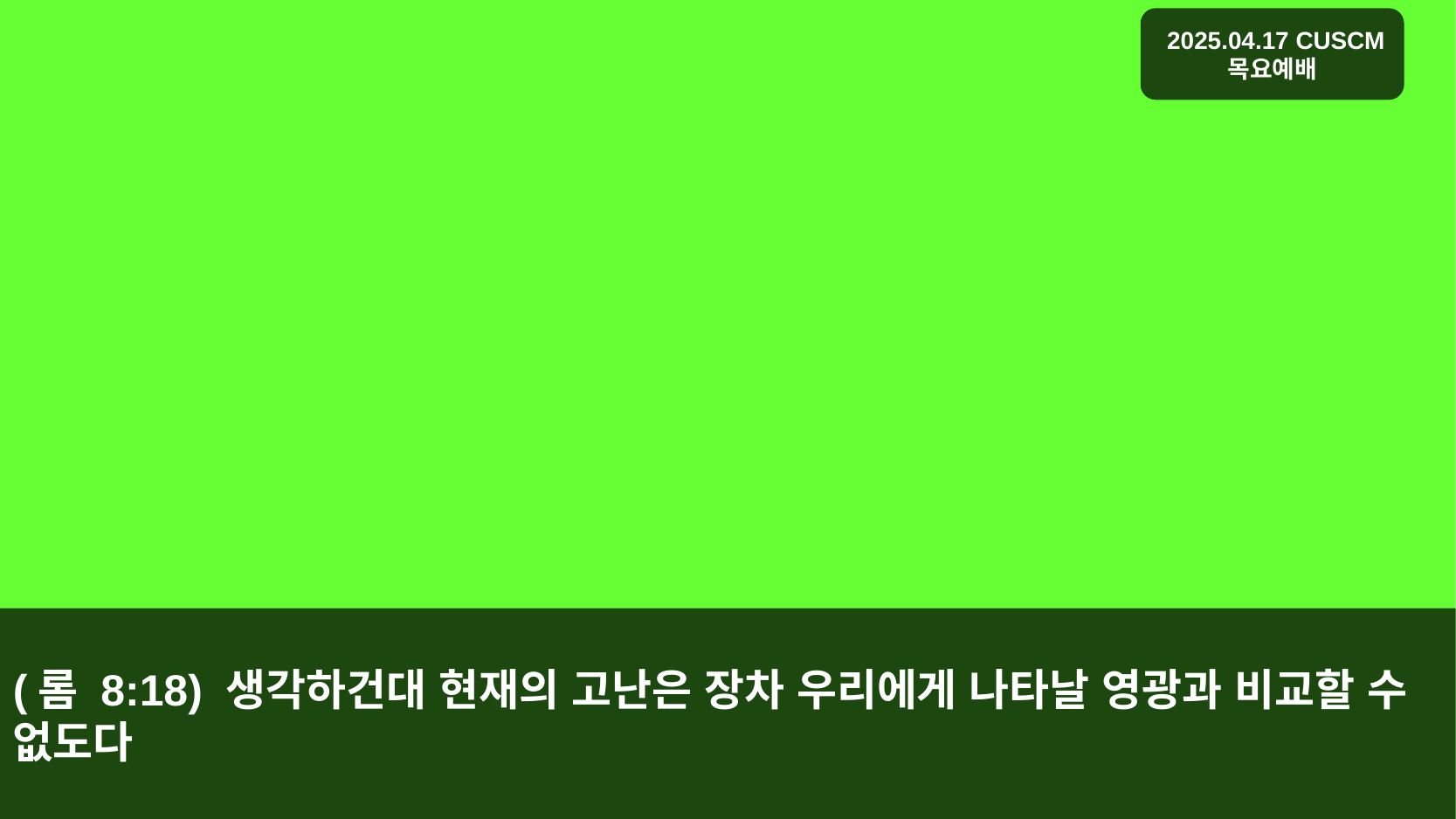

# (롬 8:18) 생각하건대 현재의 고난은 장차 우리에게 나타날 영광과 비교할 수 없도다